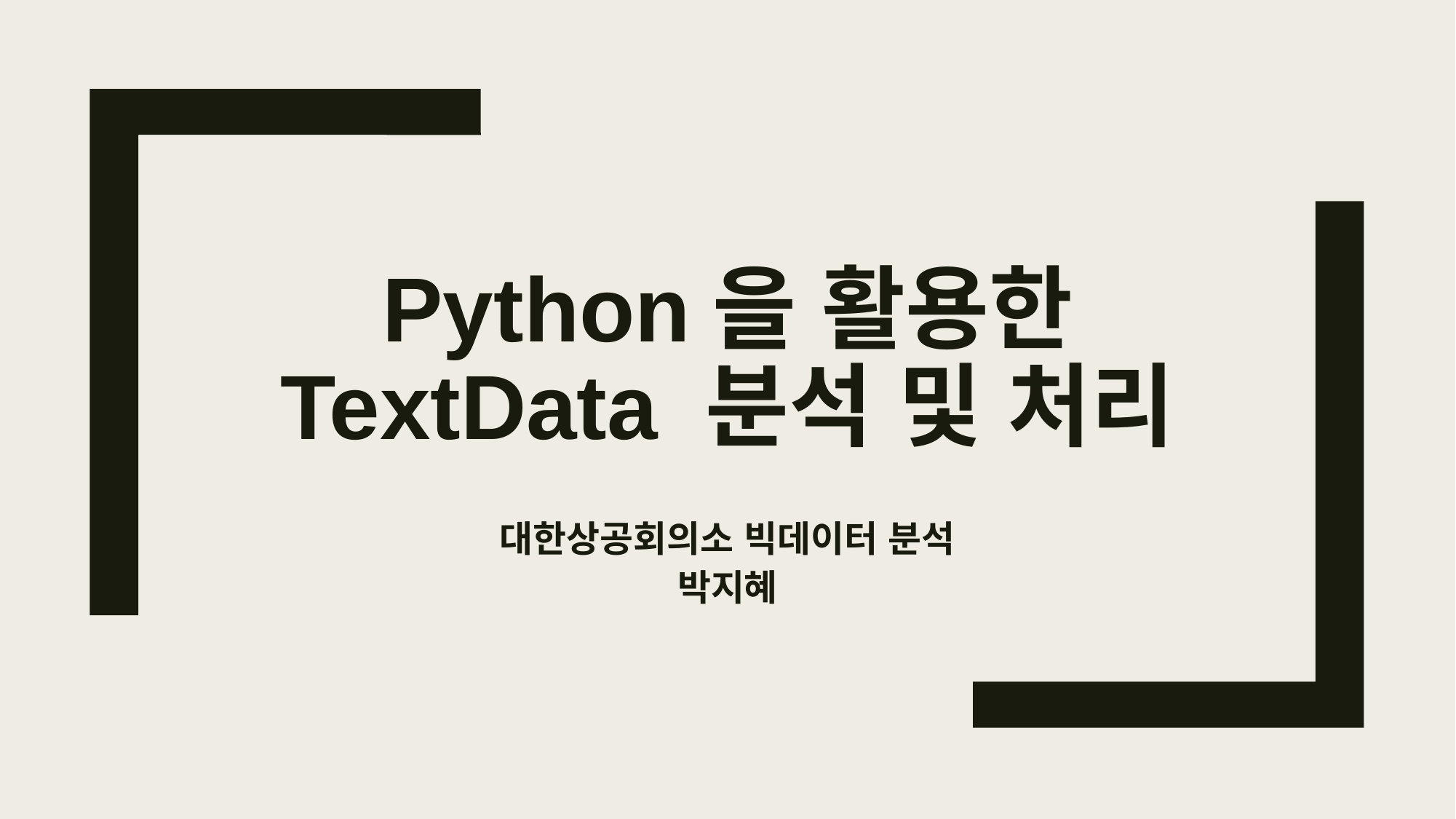

# Python을 활용한 TextData 분석 및 처리
대한상공회의소 빅데이터 분석
박지혜